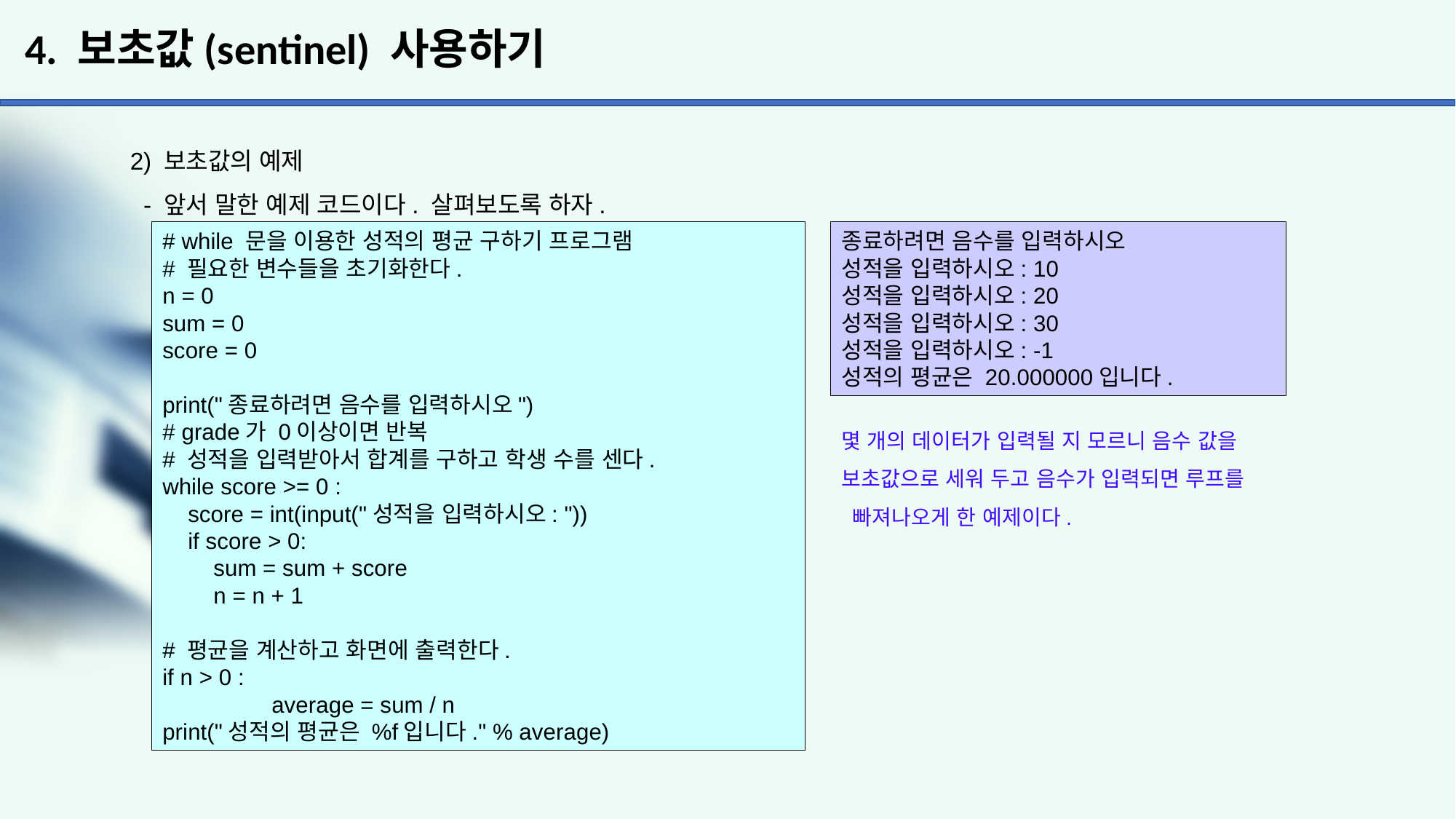

# 4. 보초값(sentinel) 사용하기
2) 보초값의 예제
  - 앞서 말한 예제 코드이다. 살펴보도록 하자.
# while 문을 이용한 성적의 평균 구하기 프로그램
# 필요한 변수들을 초기화한다.
n = 0
sum = 0
score = 0

print("종료하려면 음수를 입력하시오")
# grade가 0이상이면 반복
# 성적을 입력받아서 합계를 구하고 학생 수를 센다.
while score >= 0 :
    score = int(input("성적을 입력하시오: "))
    if score > 0:
        sum = sum + score
        n = n + 1

# 평균을 계산하고 화면에 출력한다.
if n > 0 :
	average = sum / n
print("성적의 평균은 %f입니다." % average)
종료하려면 음수를 입력하시오
성적을 입력하시오: 10
성적을 입력하시오: 20
성적을 입력하시오: 30
성적을 입력하시오: -1
성적의 평균은 20.000000입니다.
몇 개의 데이터가 입력될 지 모르니 음수 값을
보초값으로 세워 두고 음수가 입력되면 루프를
 빠져나오게 한 예제이다.